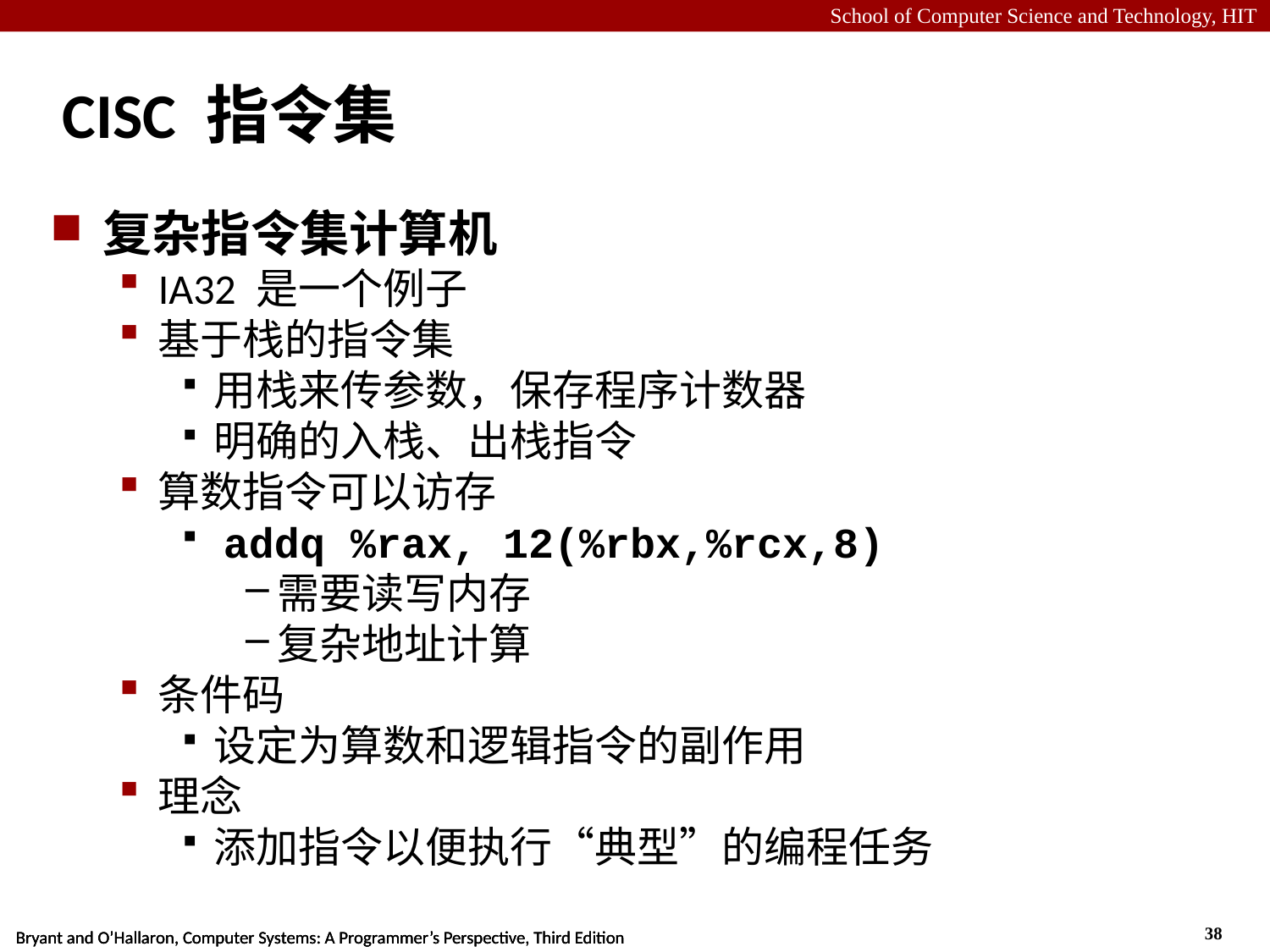

# CISC 指令集
复杂指令集计算机
IA32 是一个例子
基于栈的指令集
用栈来传参数，保存程序计数器
明确的入栈、出栈指令
算数指令可以访存
 addq %rax, 12(%rbx,%rcx,8)
需要读写内存
复杂地址计算
条件码
设定为算数和逻辑指令的副作用
理念
添加指令以便执行“典型”的编程任务